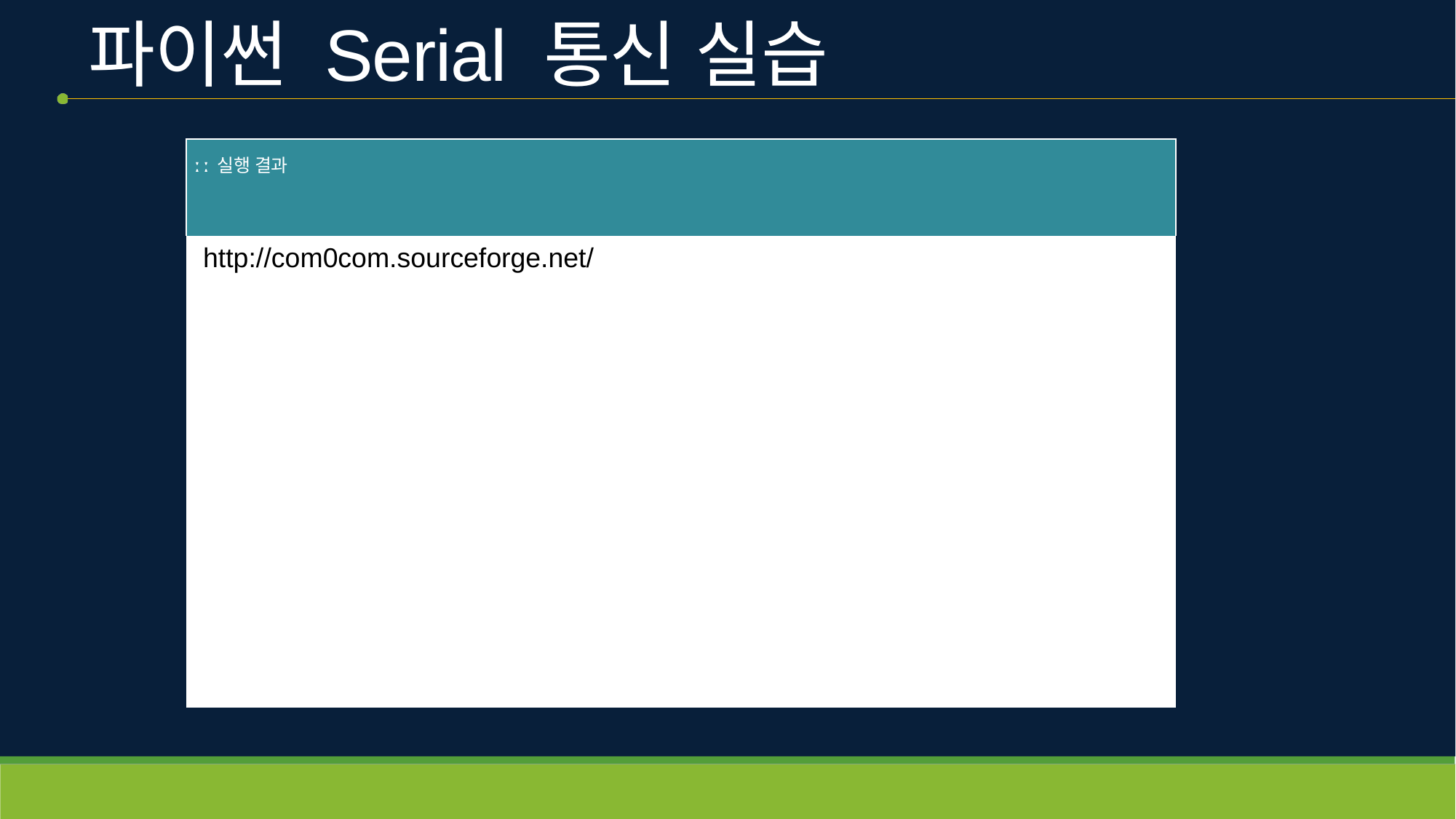

# 파이썬 Serial 통신 실습

| ː ː 실행 결과 |
| --- |
| http://com0com.sourceforge.net/ |